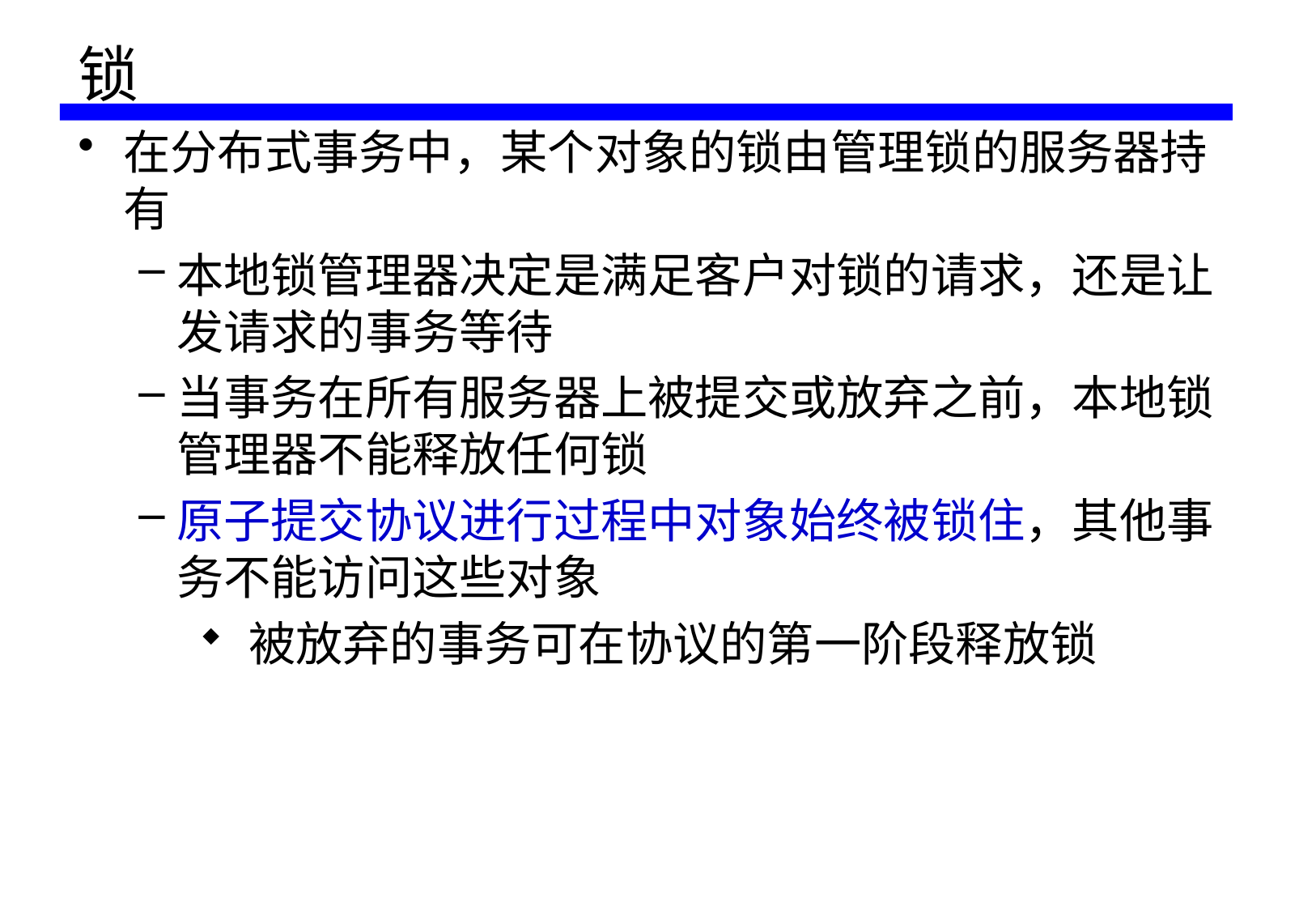

# 锁
在分布式事务中，某个对象的锁由管理锁的服务器持有
本地锁管理器决定是满足客户对锁的请求，还是让发请求的事务等待
当事务在所有服务器上被提交或放弃之前，本地锁管理器不能释放任何锁
原子提交协议进行过程中对象始终被锁住，其他事务不能访问这些对象
 被放弃的事务可在协议的第一阶段释放锁